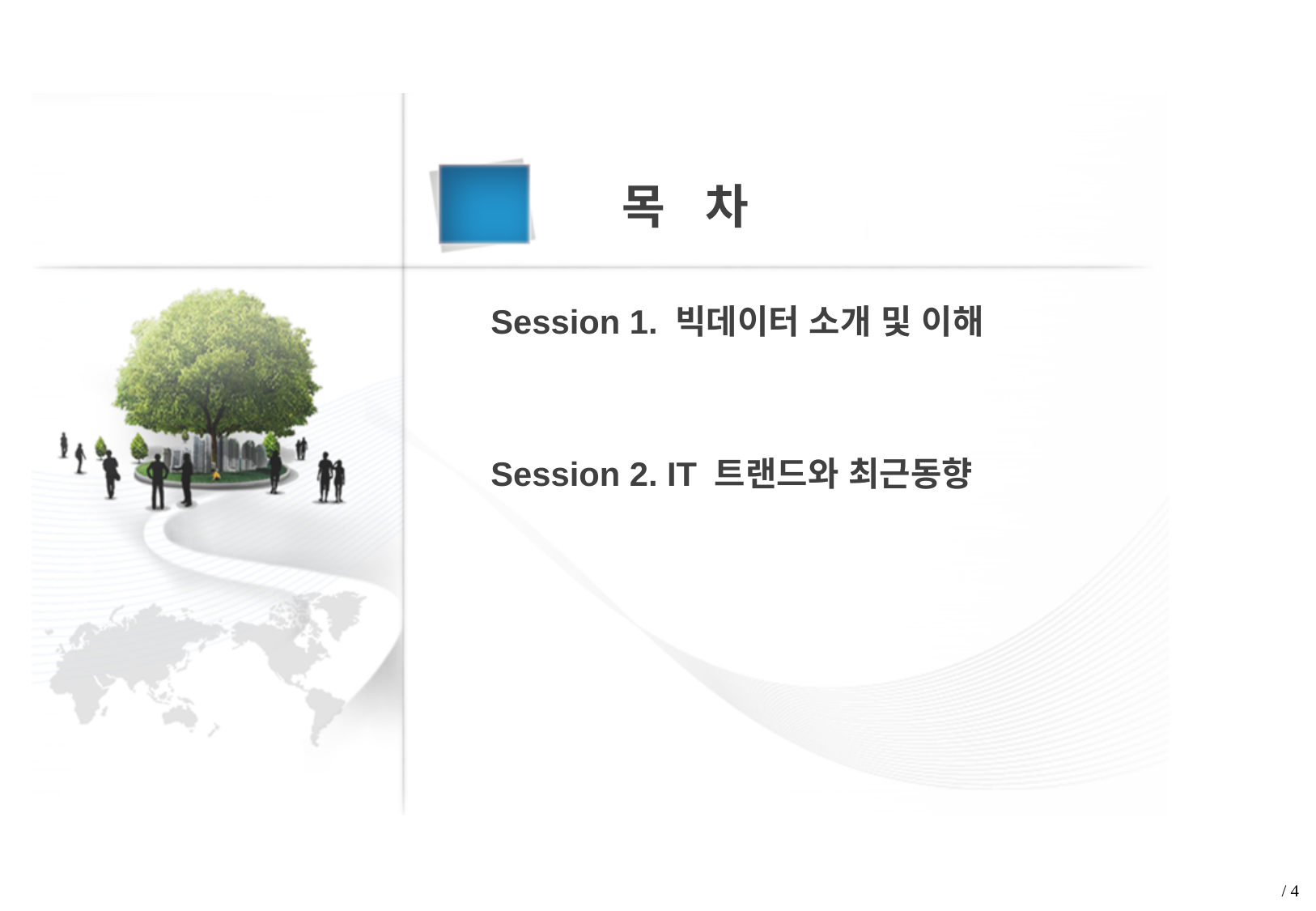

목   차
Session 1. 빅데이터 소개 및 이해

Session 2. IT 트랜드와 최근동향
/ 4